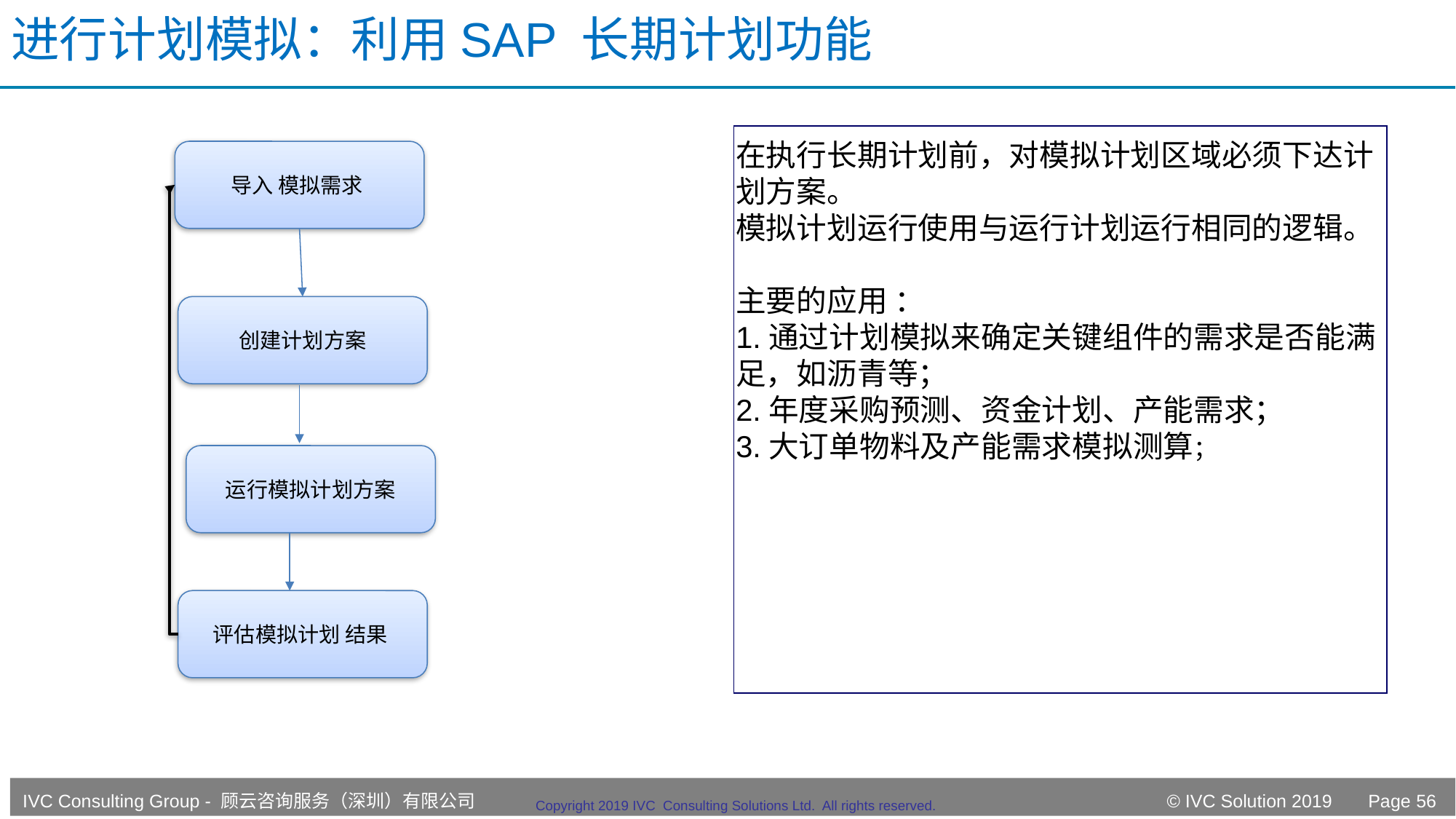

# 进行计划模拟：利用SAP 长期计划功能
在执行长期计划前，对模拟计划区域必须下达计划方案。
模拟计划运行使用与运行计划运行相同的逻辑。

主要的应用 ：
1.通过计划模拟来确定关键组件的需求是否能满足，如沥青等；
2.年度采购预测、资金计划、产能需求；
3.大订单物料及产能需求模拟测算；
导入 模拟需求
创建计划方案
运行模拟计划方案
评估模拟计划 结果